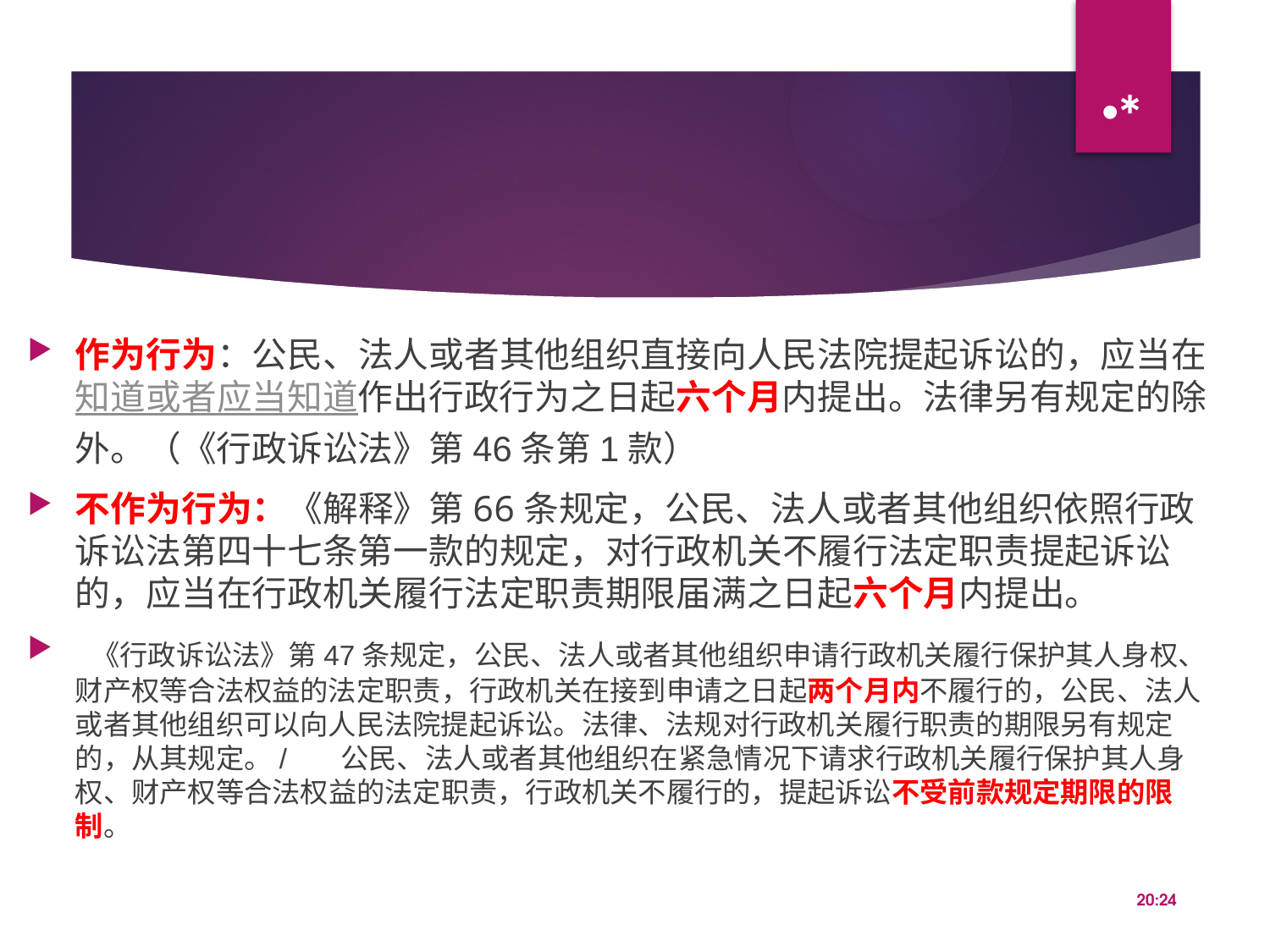

*
#
作为行为：公民、法人或者其他组织直接向人民法院提起诉讼的，应当在知道或者应当知道作出行政行为之日起六个月内提出。法律另有规定的除外。（《行政诉讼法》第46条第1款）
不作为行为：《解释》第66条规定，公民、法人或者其他组织依照行政诉讼法第四十七条第一款的规定，对行政机关不履行法定职责提起诉讼的，应当在行政机关履行法定职责期限届满之日起六个月内提出。
 《行政诉讼法》第47条规定，公民、法人或者其他组织申请行政机关履行保护其人身权、财产权等合法权益的法定职责，行政机关在接到申请之日起两个月内不履行的，公民、法人或者其他组织可以向人民法院提起诉讼。法律、法规对行政机关履行职责的期限另有规定的，从其规定。/      公民、法人或者其他组织在紧急情况下请求行政机关履行保护其人身权、财产权等合法权益的法定职责，行政机关不履行的，提起诉讼不受前款规定期限的限制。

20:24